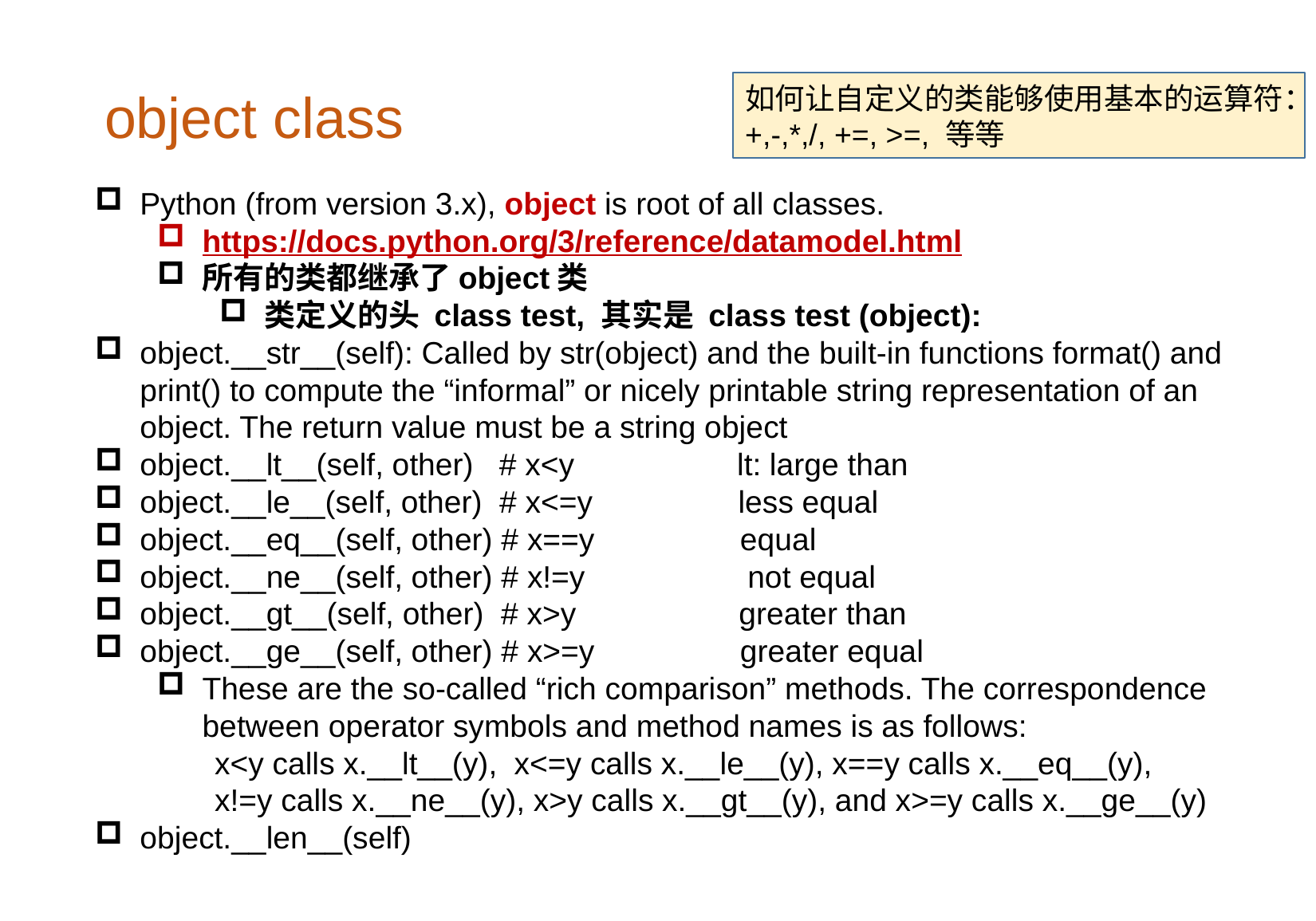

如何让自定义的类能够使用基本的运算符：
+,-,*,/, +=, >=, 等等
object class
Python (from version 3.x), object is root of all classes.
https://docs.python.org/3/reference/datamodel.html
所有的类都继承了object类
类定义的头 class test, 其实是 class test (object):
object.__str__(self): Called by str(object) and the built-in functions format() and print() to compute the “informal” or nicely printable string representation of an object. The return value must be a string object
object.__lt__(self, other)   # x<y                   lt: large than
object.__le__(self, other)  # x<=y                 less equal
object.__eq__(self, other) # x==y                 equal
object.__ne__(self, other) # x!=y                   not equal
object.__gt__(self, other)  # x>y                   greater than
object.__ge__(self, other) # x>=y                 greater equal
These are the so-called “rich comparison” methods. The correspondence between operator symbols and method names is as follows:
     	x<y calls x.__lt__(y),  x<=y calls x.__le__(y), x==y calls x.__eq__(y),
     	x!=y calls x.__ne__(y), x>y calls x.__gt__(y), and x>=y calls x.__ge__(y)
object.__len__(self)